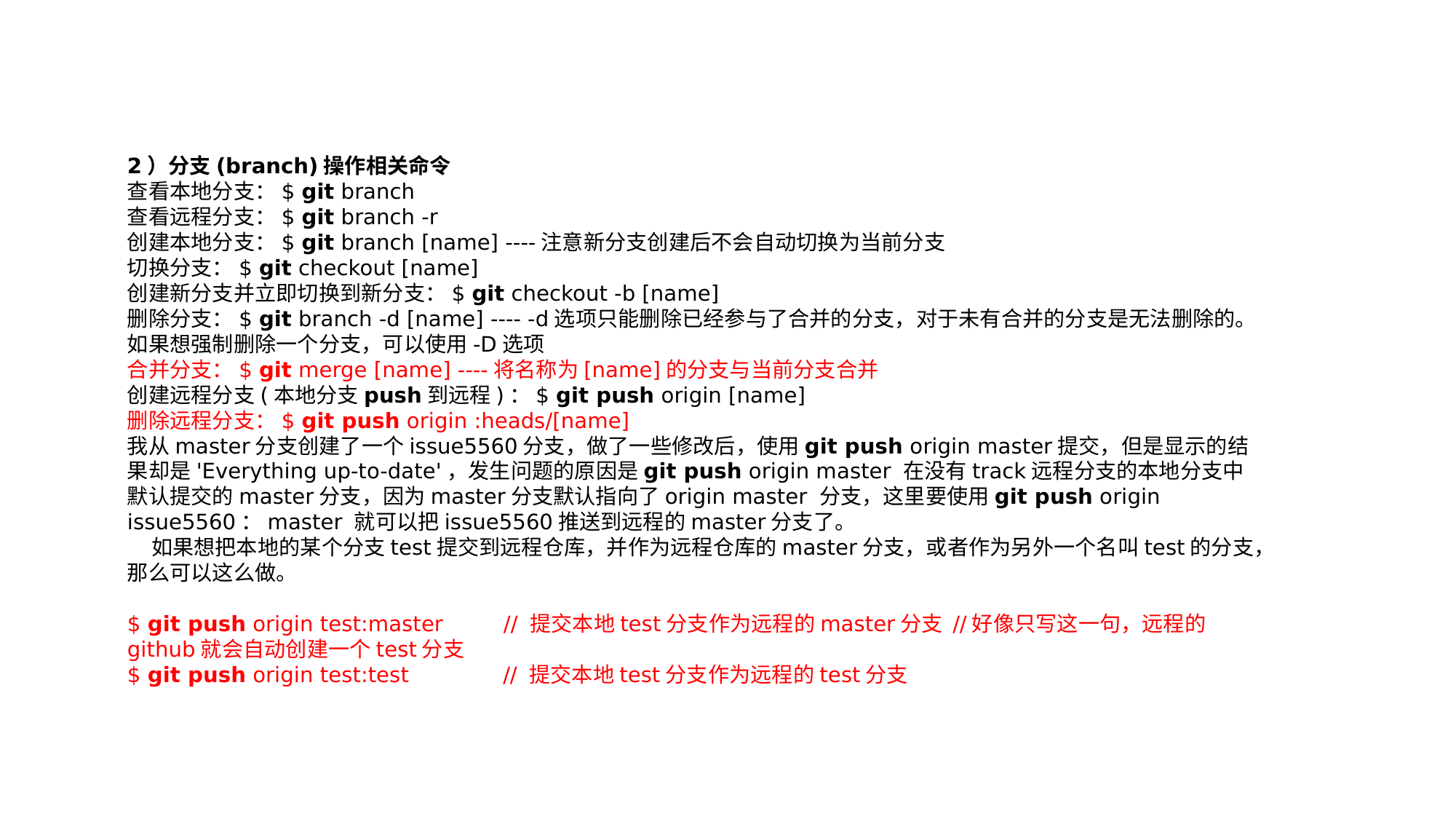

2）分支(branch)操作相关命令
查看本地分支：$ git branch
查看远程分支：$ git branch -r
创建本地分支：$ git branch [name] ----注意新分支创建后不会自动切换为当前分支
切换分支：$ git checkout [name]
创建新分支并立即切换到新分支：$ git checkout -b [name]
删除分支：$ git branch -d [name] ---- -d选项只能删除已经参与了合并的分支，对于未有合并的分支是无法删除的。如果想强制删除一个分支，可以使用-D选项
合并分支：$ git merge [name] ----将名称为[name]的分支与当前分支合并
创建远程分支(本地分支push到远程)：$ git push origin [name]
删除远程分支：$ git push origin :heads/[name]
我从master分支创建了一个issue5560分支，做了一些修改后，使用git push origin master提交，但是显示的结果却是'Everything up-to-date'，发生问题的原因是git push origin master 在没有track远程分支的本地分支中默认提交的master分支，因为master分支默认指向了origin master 分支，这里要使用git push origin issue5560：master 就可以把issue5560推送到远程的master分支了。
    如果想把本地的某个分支test提交到远程仓库，并作为远程仓库的master分支，或者作为另外一个名叫test的分支，那么可以这么做。
$ git push origin test:master         // 提交本地test分支作为远程的master分支 //好像只写这一句，远程的github就会自动创建一个test分支
$ git push origin test:test              // 提交本地test分支作为远程的test分支